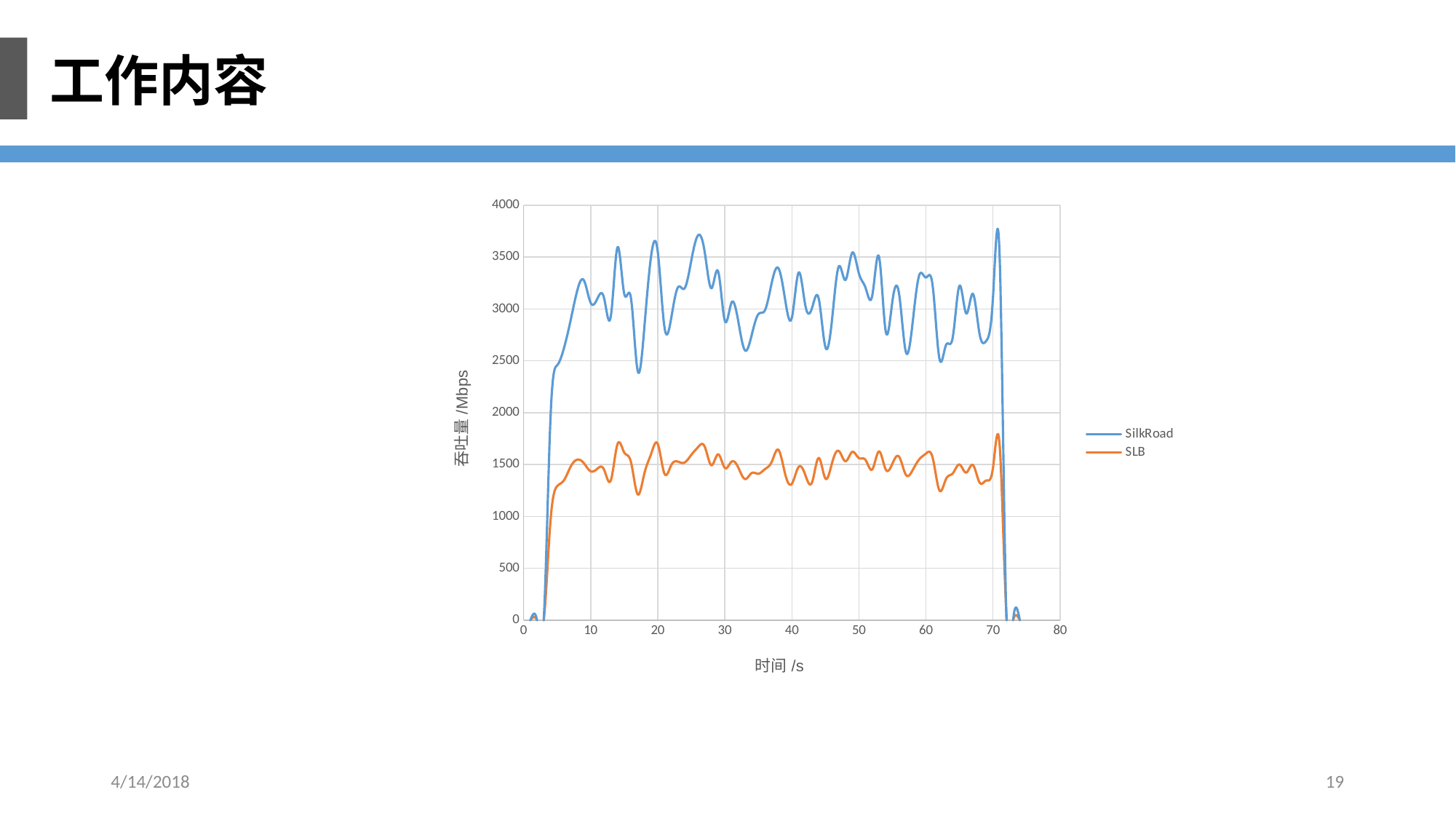

工作内容

### Chart

| Category | SilkRoad | SLB |
|---|---|---|

4/14/2018
19